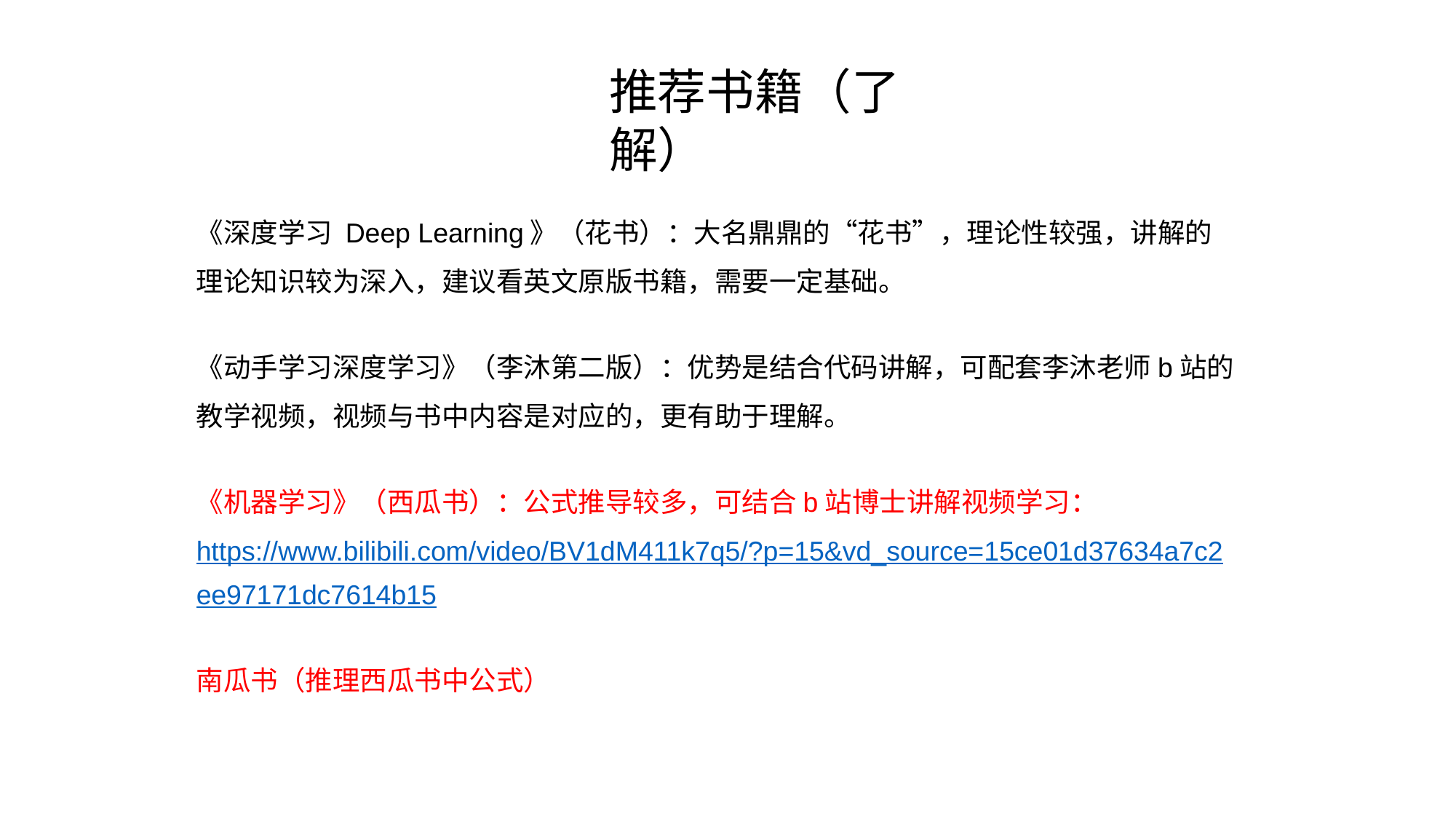

推荐书籍（了解）
《深度学习 Deep Learning》（花书）：大名鼎鼎的“花书”，理论性较强，讲解的理论知识较为深入，建议看英文原版书籍，需要一定基础。
《动手学习深度学习》（李沐第二版）：优势是结合代码讲解，可配套李沐老师b站的教学视频，视频与书中内容是对应的，更有助于理解。
《机器学习》（西瓜书）：公式推导较多，可结合b站博士讲解视频学习：https://www.bilibili.com/video/BV1dM411k7q5/?p=15&vd_source=15ce01d37634a7c2ee97171dc7614b15
南瓜书（推理西瓜书中公式）